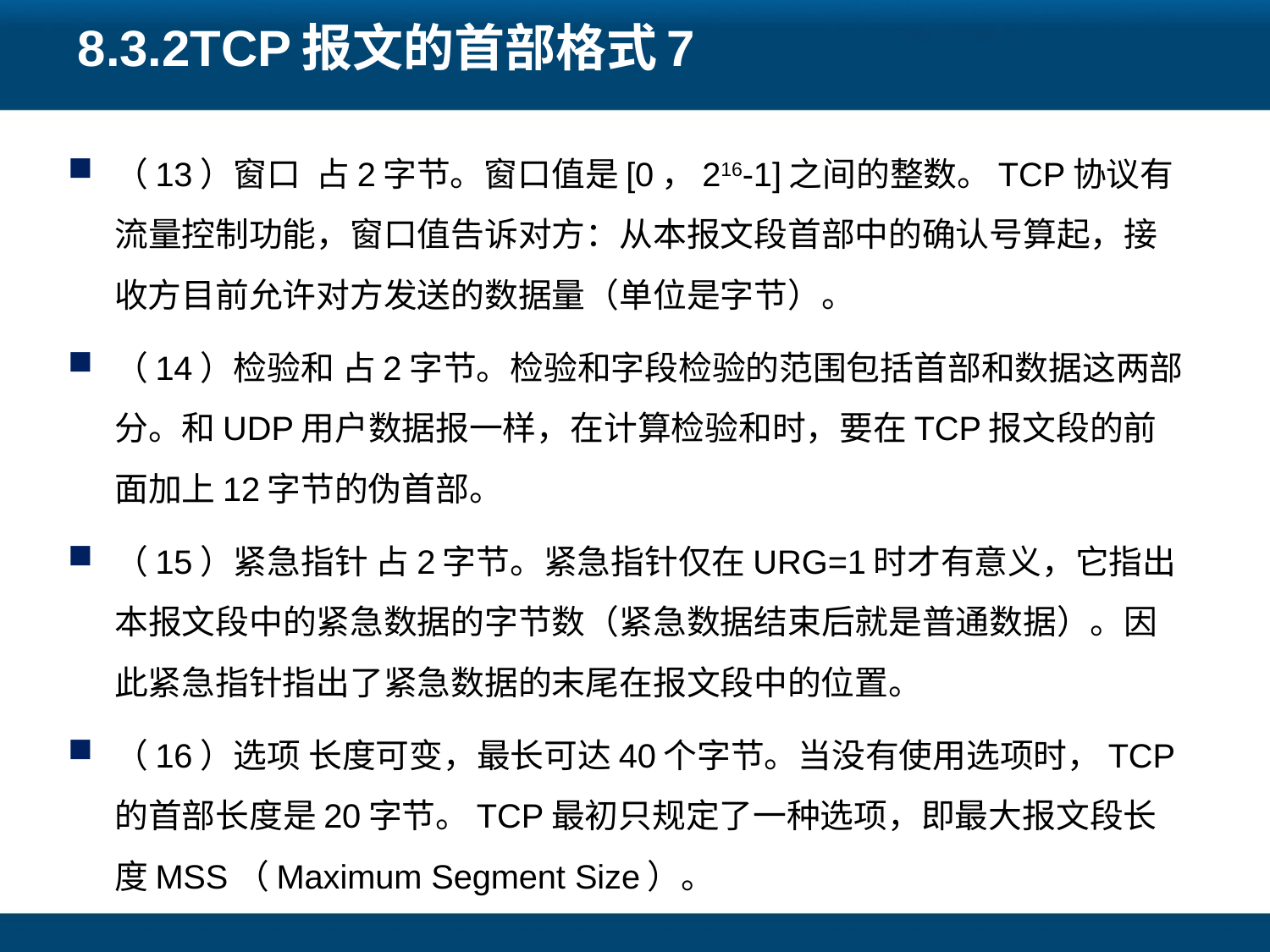

# 8.3.2TCP报文的首部格式7
（13）窗口  占2字节。窗口值是[0，216-1]之间的整数。TCP协议有流量控制功能，窗口值告诉对方：从本报文段首部中的确认号算起，接收方目前允许对方发送的数据量（单位是字节）。
（14）检验和 占2字节。检验和字段检验的范围包括首部和数据这两部分。和UDP用户数据报一样，在计算检验和时，要在TCP报文段的前面加上12字节的伪首部。
（15）紧急指针 占2字节。紧急指针仅在URG=1时才有意义，它指出本报文段中的紧急数据的字节数（紧急数据结束后就是普通数据）。因此紧急指针指出了紧急数据的末尾在报文段中的位置。
（16）选项 长度可变，最长可达40个字节。当没有使用选项时，TCP的首部长度是20字节。TCP最初只规定了一种选项，即最大报文段长度MSS（Maximum Segment Size）。